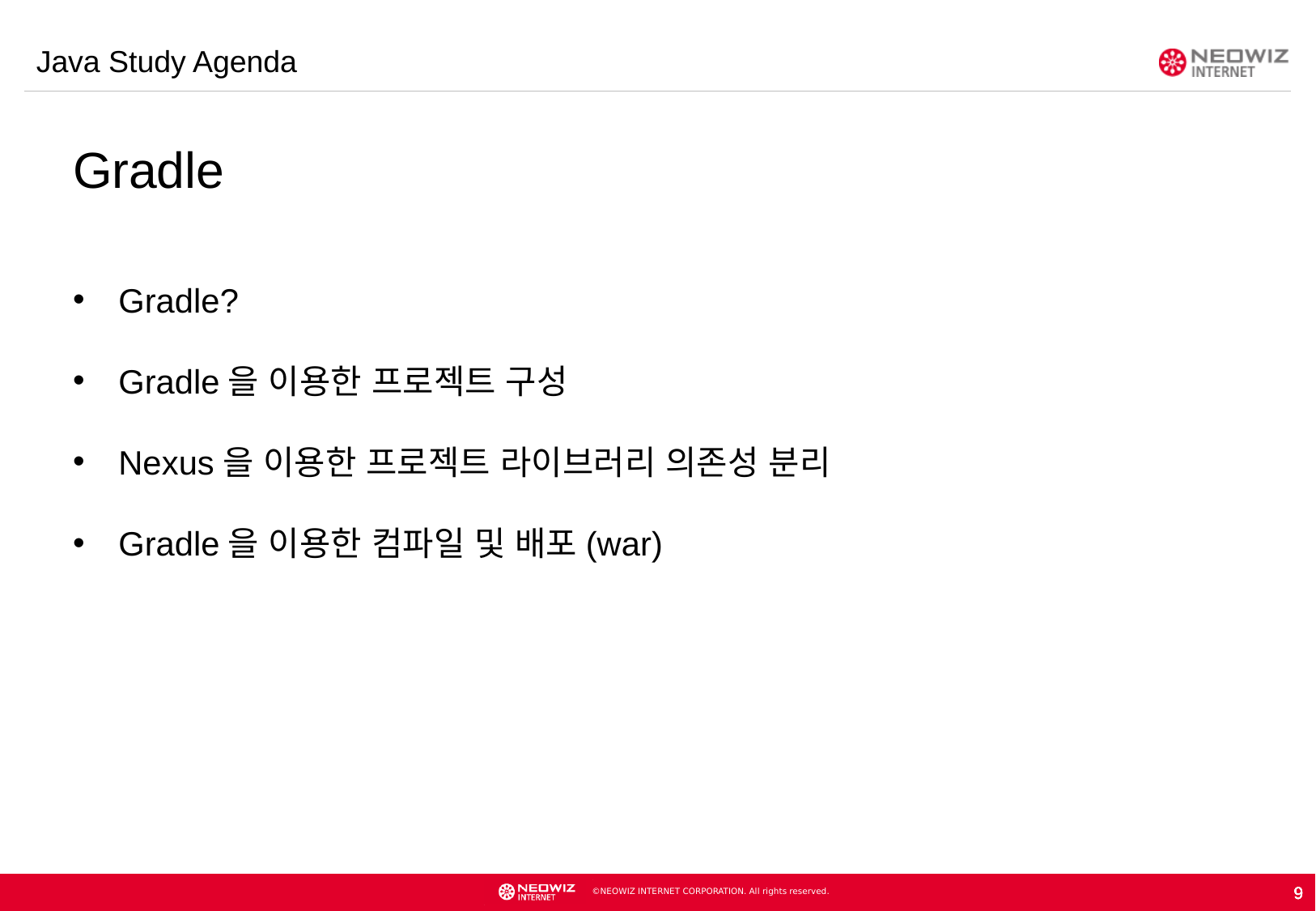

Java Study Agenda

Gradle

Gradle?

Gradle을 이용한 프로젝트 구성

Nexus을 이용한 프로젝트 라이브러리 의존성 분리

Gradle을 이용한 컴파일 및 배포(war)
9
9
9
9
9